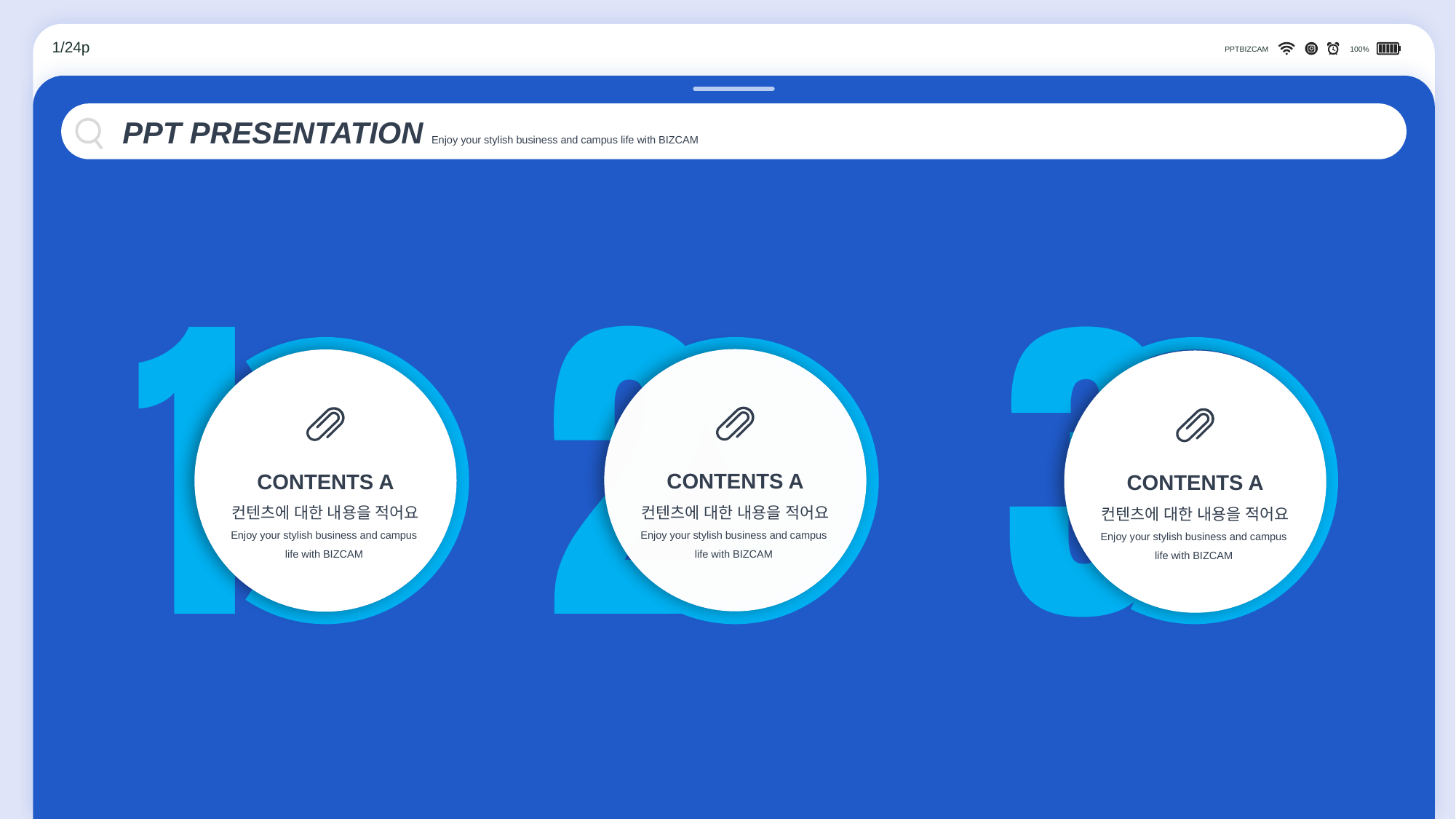

1/24p

PPTBIZCAM
100%

PPT PRESENTATION Enjoy your stylish business and campus life with BIZCAM

1
2
3

CONTENTS A
컨텐츠에 대한 내용을 적어요
Enjoy your stylish business and campus
life with BIZCAM
CONTENTS A
컨텐츠에 대한 내용을 적어요
Enjoy your stylish business and campus
life with BIZCAM
CONTENTS A
컨텐츠에 대한 내용을 적어요
Enjoy your stylish business and campus
life with BIZCAM